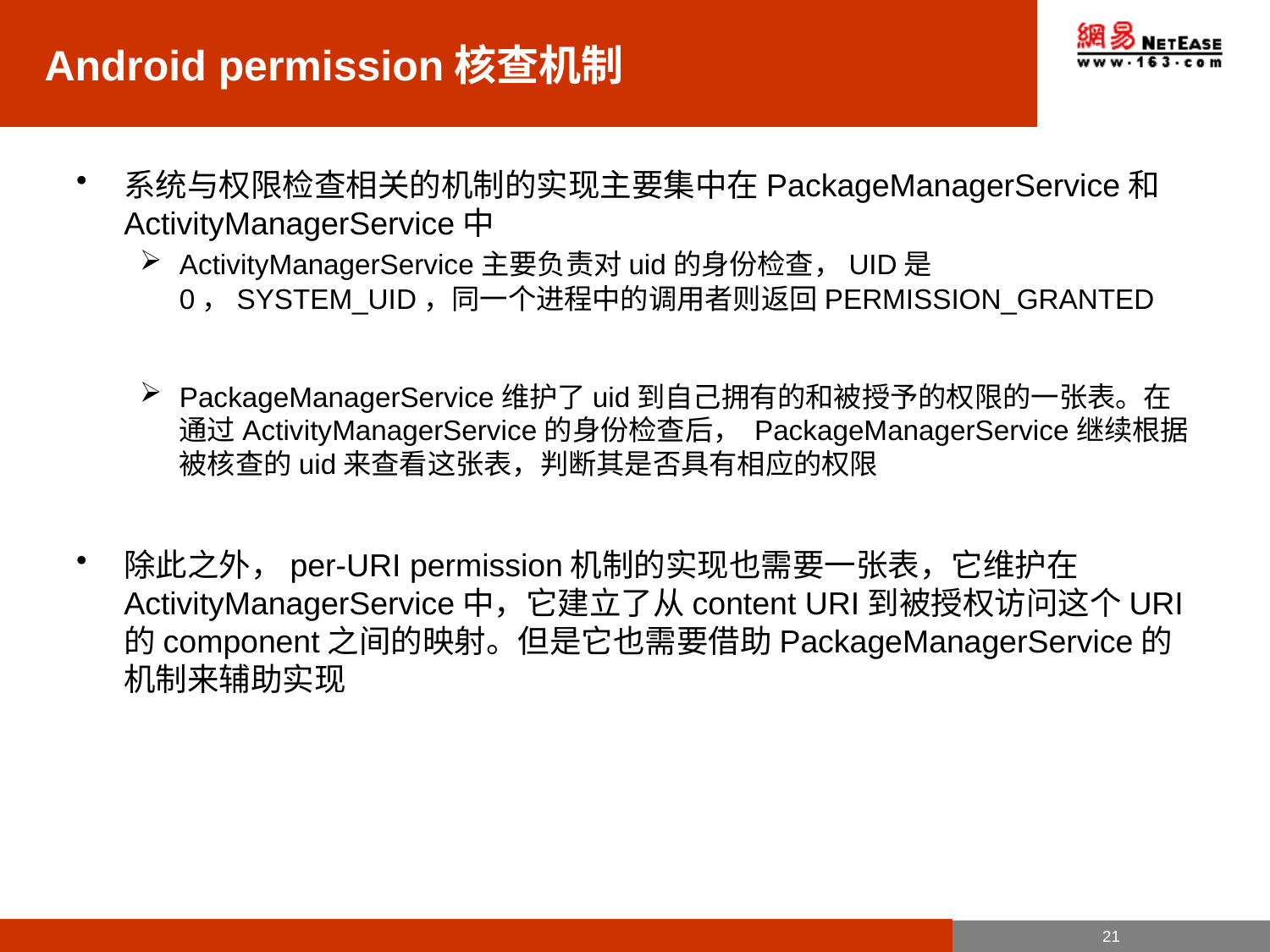

# Android permission核查机制
系统与权限检查相关的机制的实现主要集中在PackageManagerService和ActivityManagerService中
ActivityManagerService主要负责对uid的身份检查，UID是0，SYSTEM_UID，同一个进程中的调用者则返回PERMISSION_GRANTED

PackageManagerService维护了uid到自己拥有的和被授予的权限的一张表。在通过ActivityManagerService的身份检查后， PackageManagerService继续根据被核查的uid来查看这张表，判断其是否具有相应的权限

除此之外，per-URI permission机制的实现也需要一张表，它维护在ActivityManagerService中，它建立了从content URI到被授权访问这个URI的component之间的映射。但是它也需要借助PackageManagerService的机制来辅助实现

21